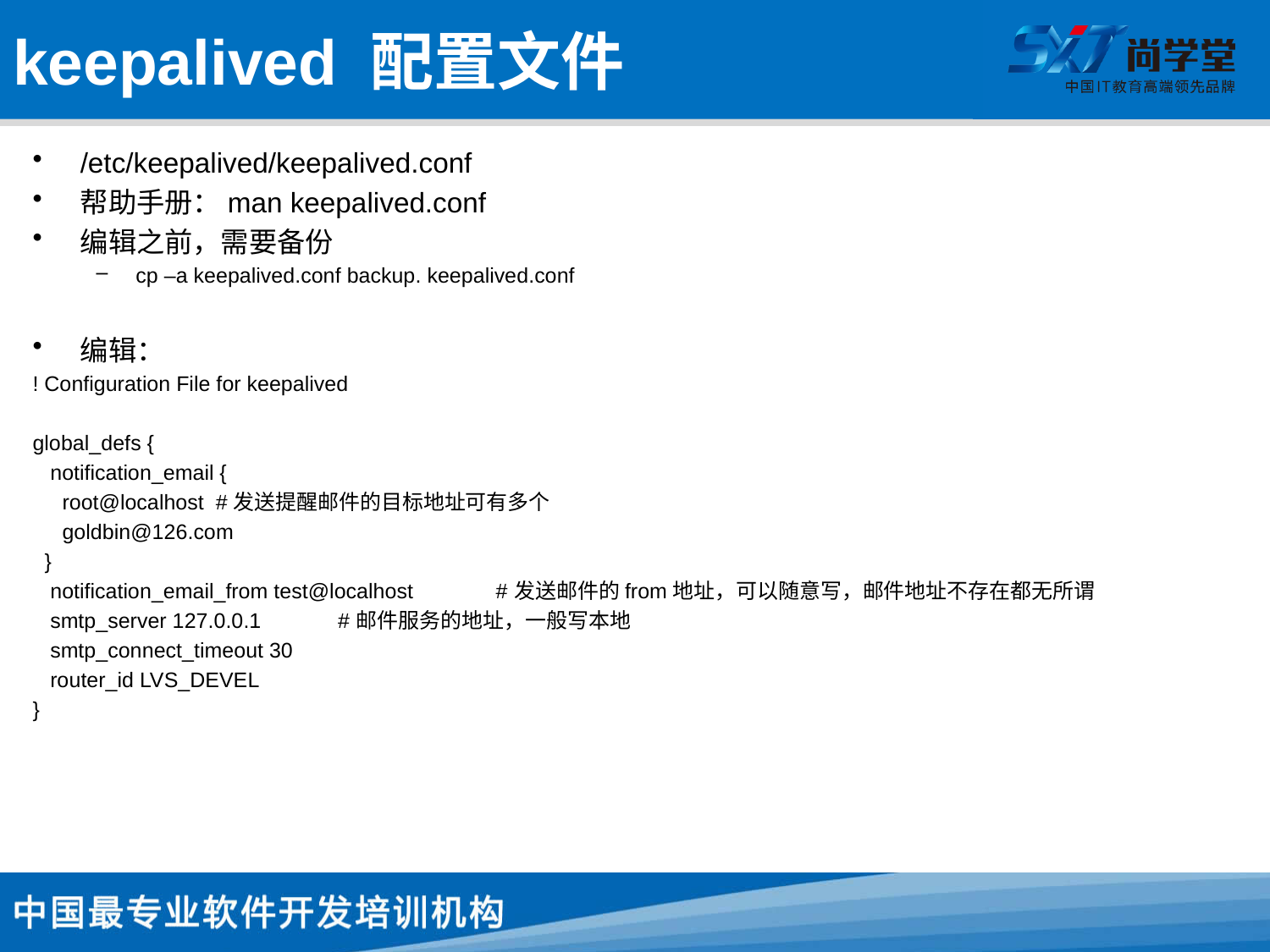

# keepalived 配置文件
/etc/keepalived/keepalived.conf
帮助手册：man keepalived.conf
编辑之前，需要备份
cp –a keepalived.conf backup. keepalived.conf

编辑：
! Configuration File for keepalived

global_defs {
   notification_email {
     root@localhost  #发送提醒邮件的目标地址可有多个
     goldbin@126.com
  }
   notification_email_from test@localhost              #发送邮件的from地址，可以随意写，邮件地址不存在都无所谓
   smtp_server 127.0.0.1             #邮件服务的地址，一般写本地
   smtp_connect_timeout 30
   router_id LVS_DEVEL
}